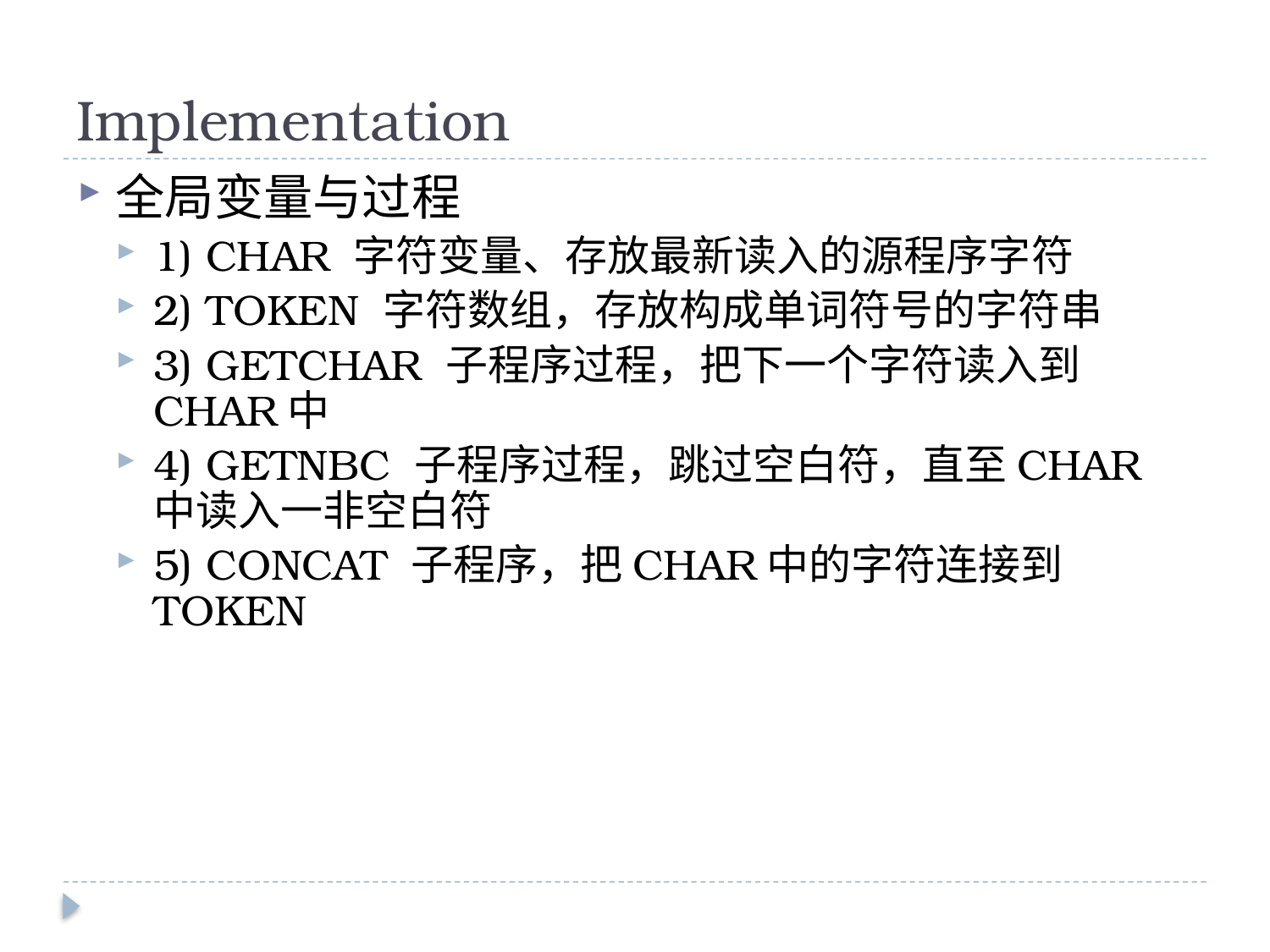

# Implementation
全局变量与过程
1) CHAR 字符变量、存放最新读入的源程序字符
2) TOKEN 字符数组，存放构成单词符号的字符串
3) GETCHAR 子程序过程，把下一个字符读入到CHAR中
4) GETNBC 子程序过程，跳过空白符，直至CHAR中读入一非空白符
5) CONCAT 子程序，把CHAR中的字符连接到TOKEN